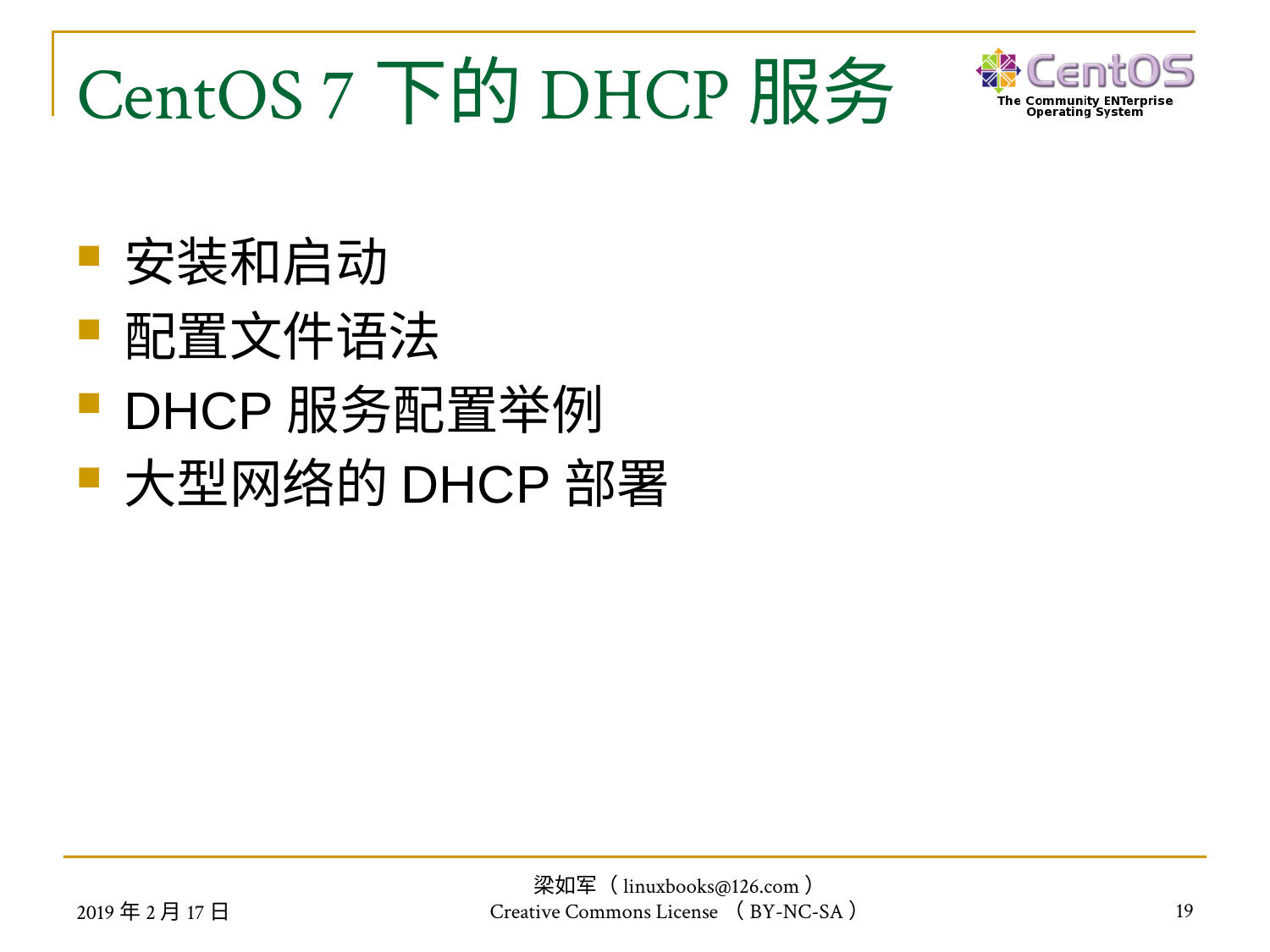

# CentOS 7下的DHCP服务
安装和启动
配置文件语法
DHCP服务配置举例
大型网络的DHCP部署

梁如军（linuxbooks@126.com）
Creative Commons License（BY-NC-SA）
2019年2月17日
19